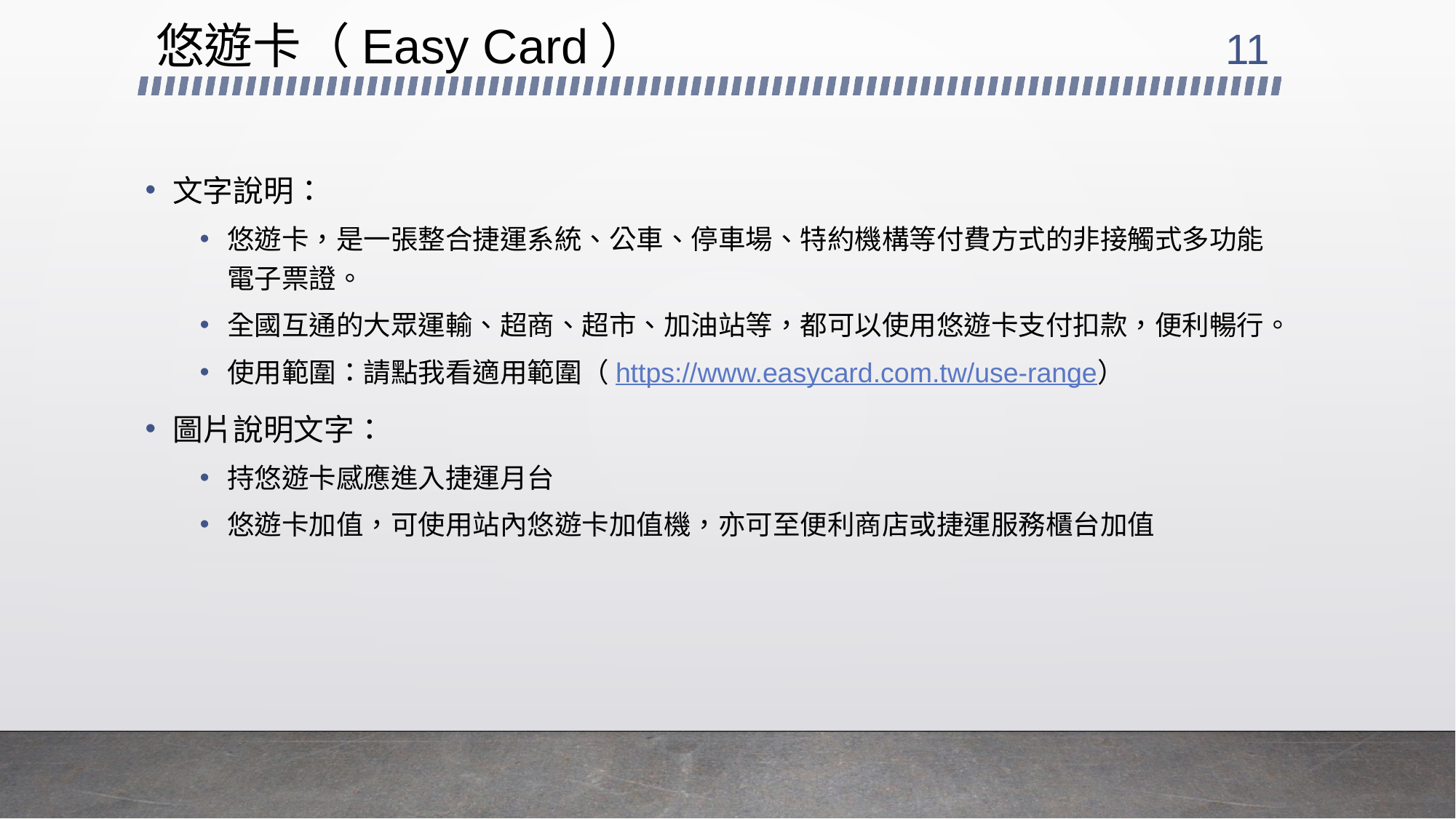

# 悠遊卡（Easy Card）
11
文字說明：
悠遊卡，是一張整合捷運系統、公車、停車場、特約機構等付費方式的非接觸式多功能電子票證。
全國互通的大眾運輸、超商、超市、加油站等，都可以使用悠遊卡支付扣款，便利暢行。
使用範圍：請點我看適用範圍（https://www.easycard.com.tw/use-range）
圖片說明文字：
持悠遊卡感應進入捷運月台
悠遊卡加值，可使用站內悠遊卡加值機，亦可至便利商店或捷運服務櫃台加值